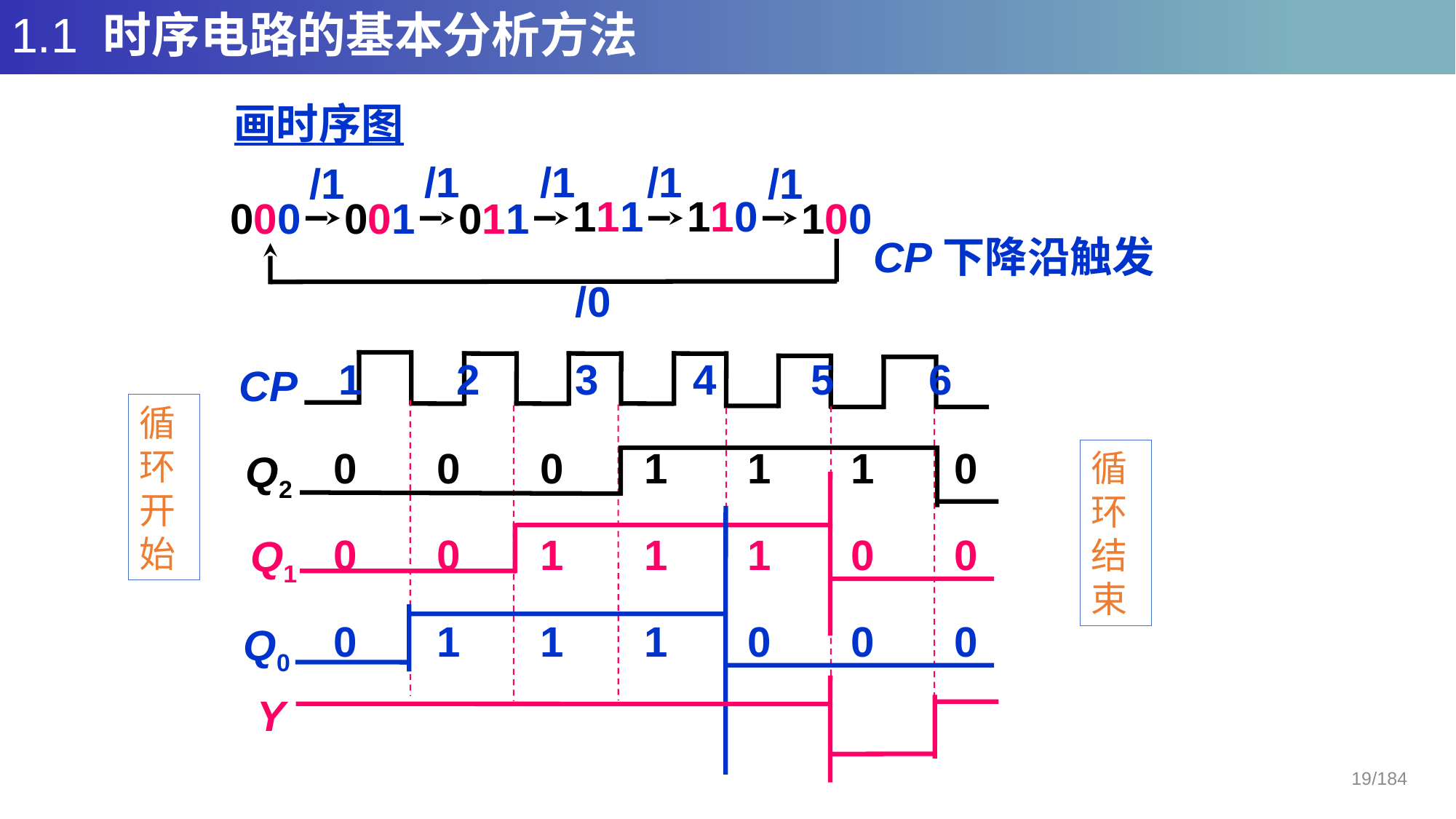

# 1.1 时序电路的基本分析方法
画时序图
/1
/1
/1
/1
/1
111
110
000
001
011
100

/0
CP下降沿触发
1        2        3        4        5        6

CP

循环开始

Q2
循环结束
0

0

0
0

0

1
0

1

1
1

1

1
1

1

0
1

0

0
0

0

0

Q1

Q0
Y

19/184